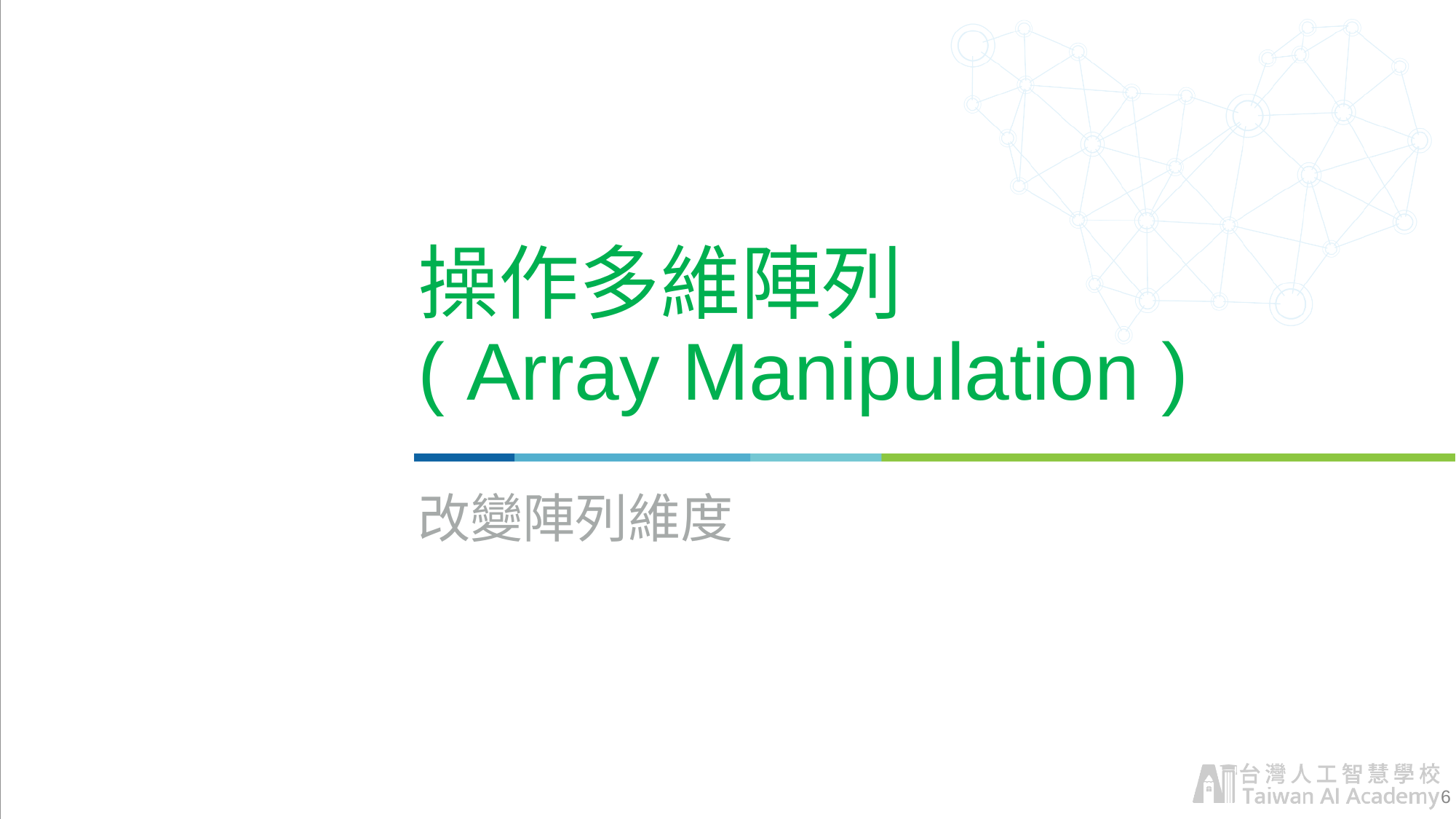

# 操作多維陣列 ( Array Manipulation )
改變陣列維度
6